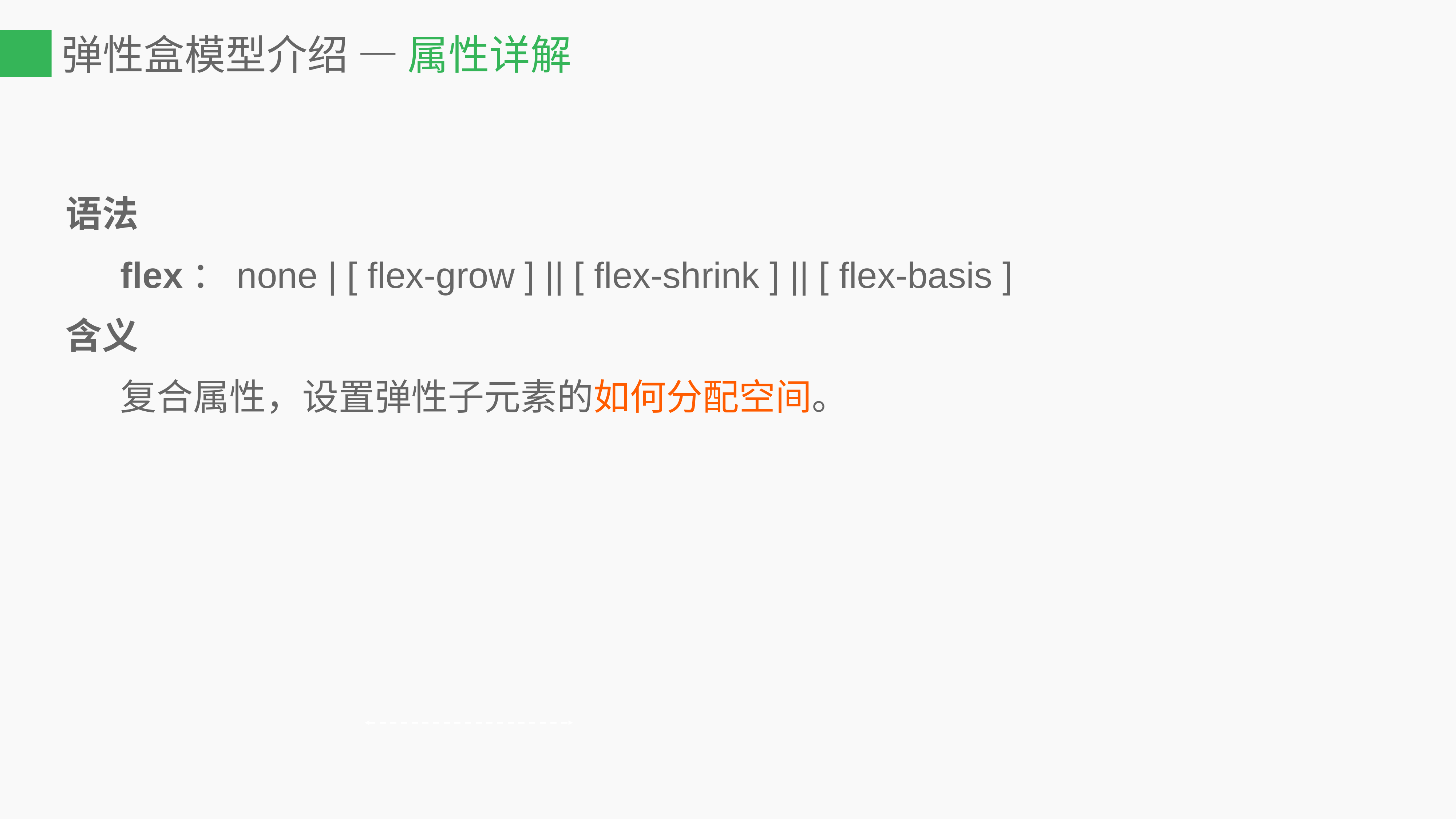

# 弹性盒模型介绍 — 属性详解
语法
	flex：none | [ flex-grow ] || [ flex-shrink ] || [ flex-basis ]
含义
	复合属性，设置弹性子元素的如何分配空间。